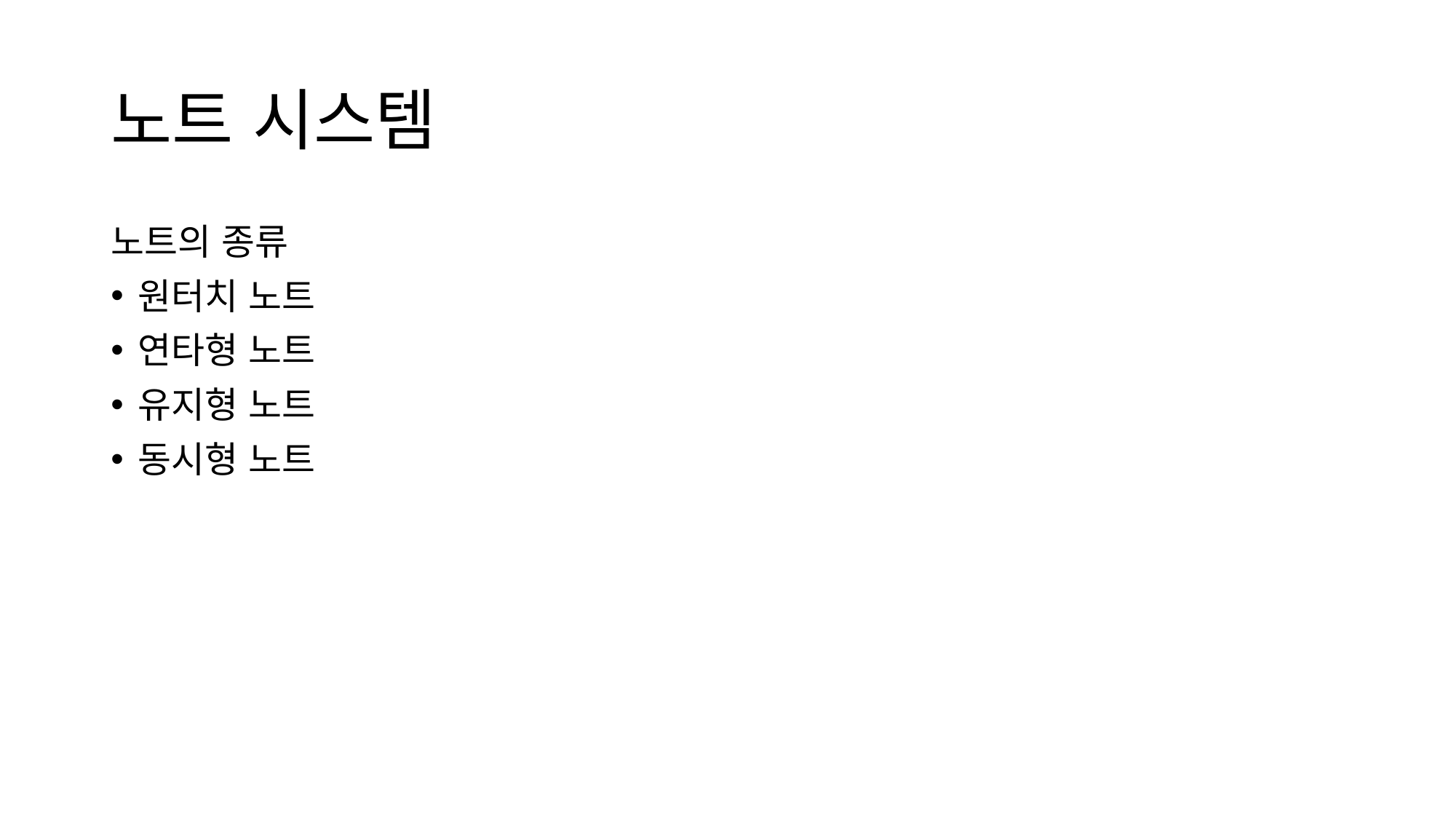

# 노트 시스템
노트의 종류
원터치 노트
연타형 노트
유지형 노트
동시형 노트